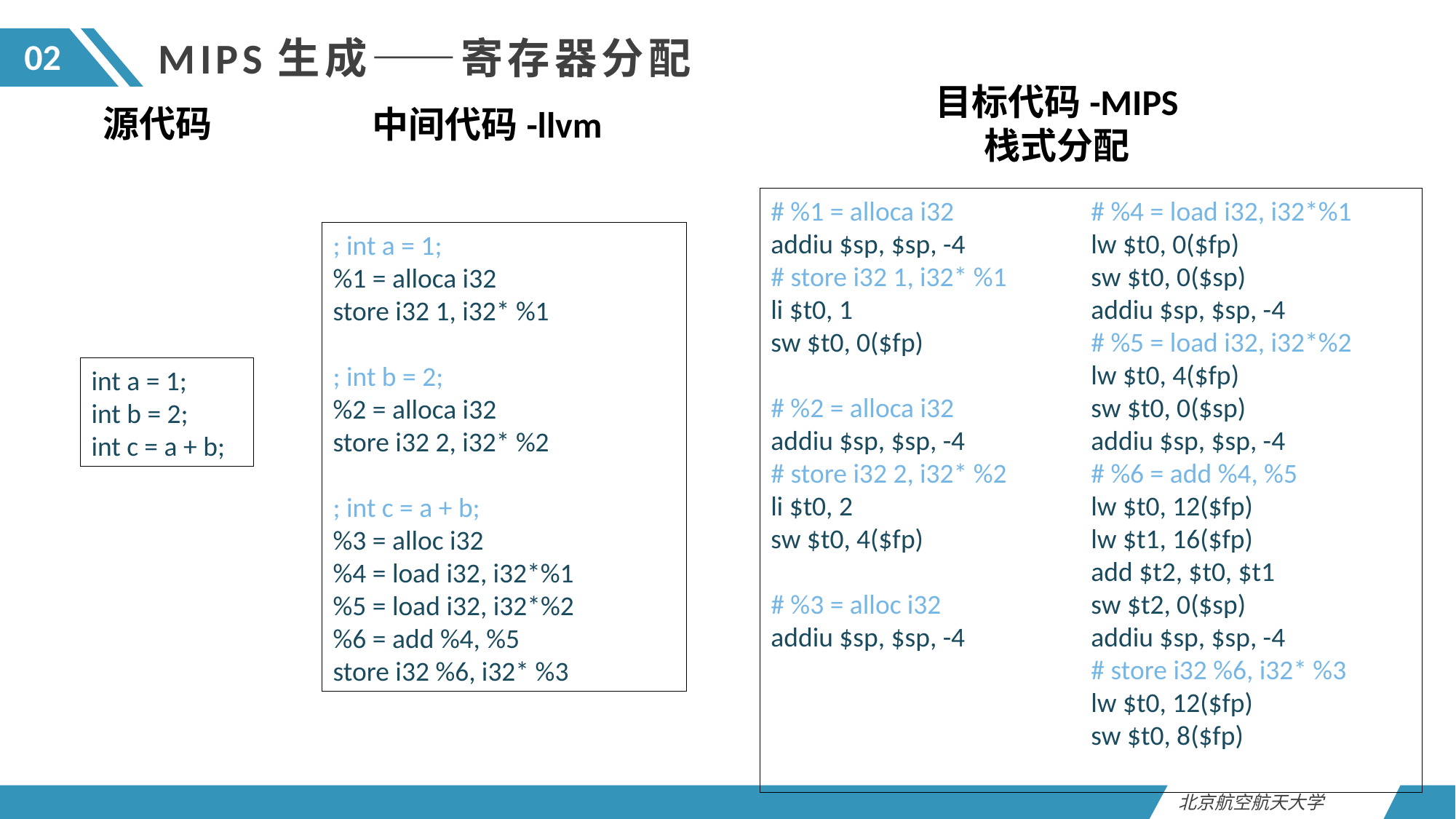

MIPS生成——寄存器分配

02
目标代码-MIPS
栈式分配
源代码
中间代码-llvm
# %1 = alloca i32
addiu $sp, $sp, -4
# store i32 1, i32* %1
li $t0, 1
sw $t0, 0($fp)

# %2 = alloca i32
addiu $sp, $sp, -4
# store i32 2, i32* %2
li $t0, 2
sw $t0, 4($fp)

# %3 = alloc i32
addiu $sp, $sp, -4

# %4 = load i32, i32*%1
lw $t0, 0($fp)
sw $t0, 0($sp)
addiu $sp, $sp, -4
# %5 = load i32, i32*%2
lw $t0, 4($fp)
sw $t0, 0($sp)
addiu $sp, $sp, -4
# %6 = add %4, %5
lw $t0, 12($fp)
lw $t1, 16($fp)
add $t2, $t0, $t1
sw $t2, 0($sp)
addiu $sp, $sp, -4
# store i32 %6, i32* %3
lw $t0, 12($fp)
sw $t0, 8($fp)

; int a = 1;
%1 = alloca i32
store i32 1, i32* %1

; int b = 2;
%2 = alloca i32
store i32 2, i32* %2

; int c = a + b;
%3 = alloc i32
%4 = load i32, i32*%1
%5 = load i32, i32*%2
%6 = add %4, %5
store i32 %6, i32* %3
int a = 1;
int b = 2;
int c = a + b;

北京航空航天大学